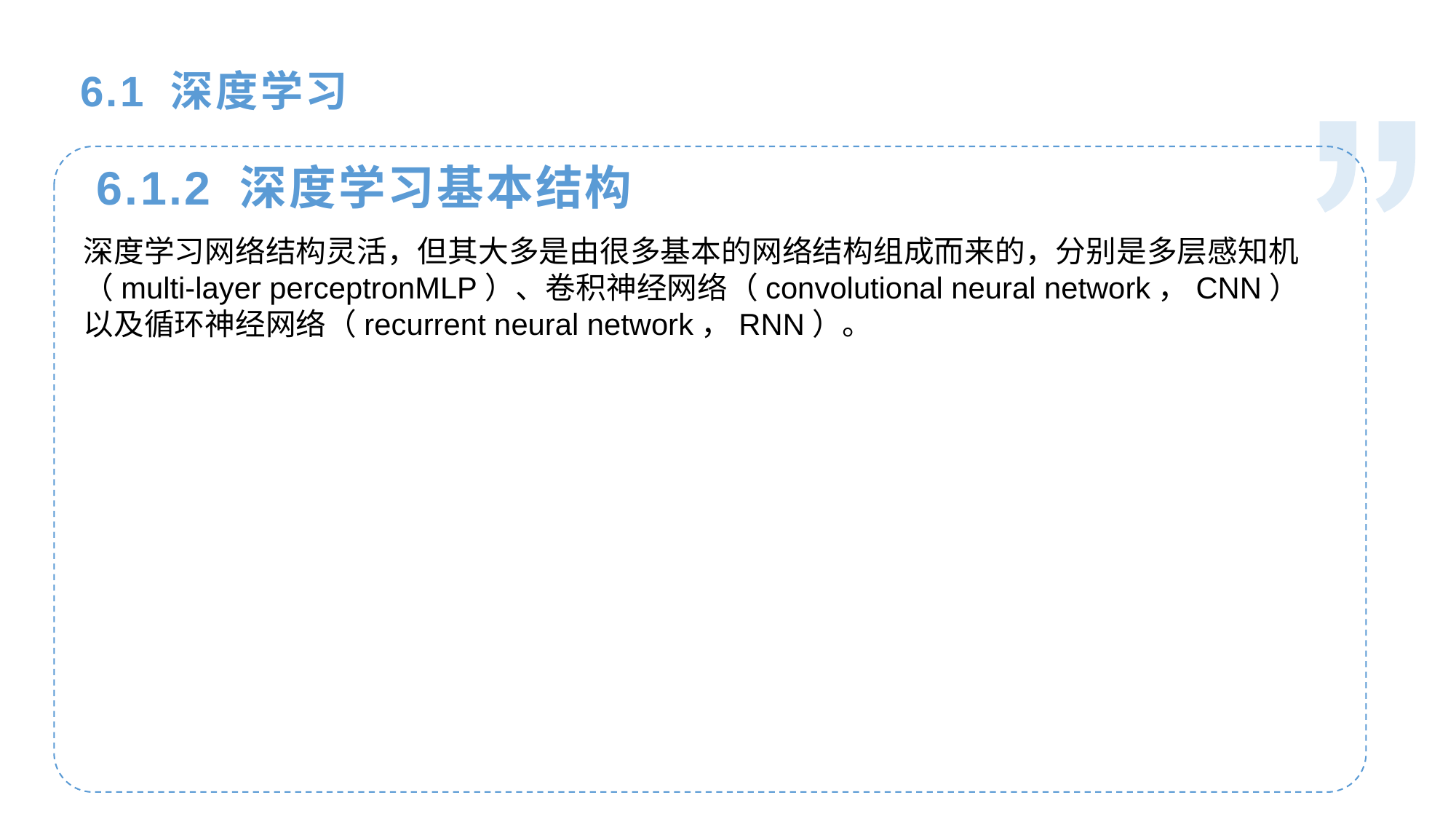

人工智能基础
6.1 深度学习

6.1.2 深度学习基本结构

深度学习网络结构灵活，但其大多是由很多基本的网络结构组成而来的，分别是多层感知机（multi-layer perceptronMLP）、卷积神经网络（convolutional neural network，CNN）以及循环神经网络（recurrent neural network，RNN）。